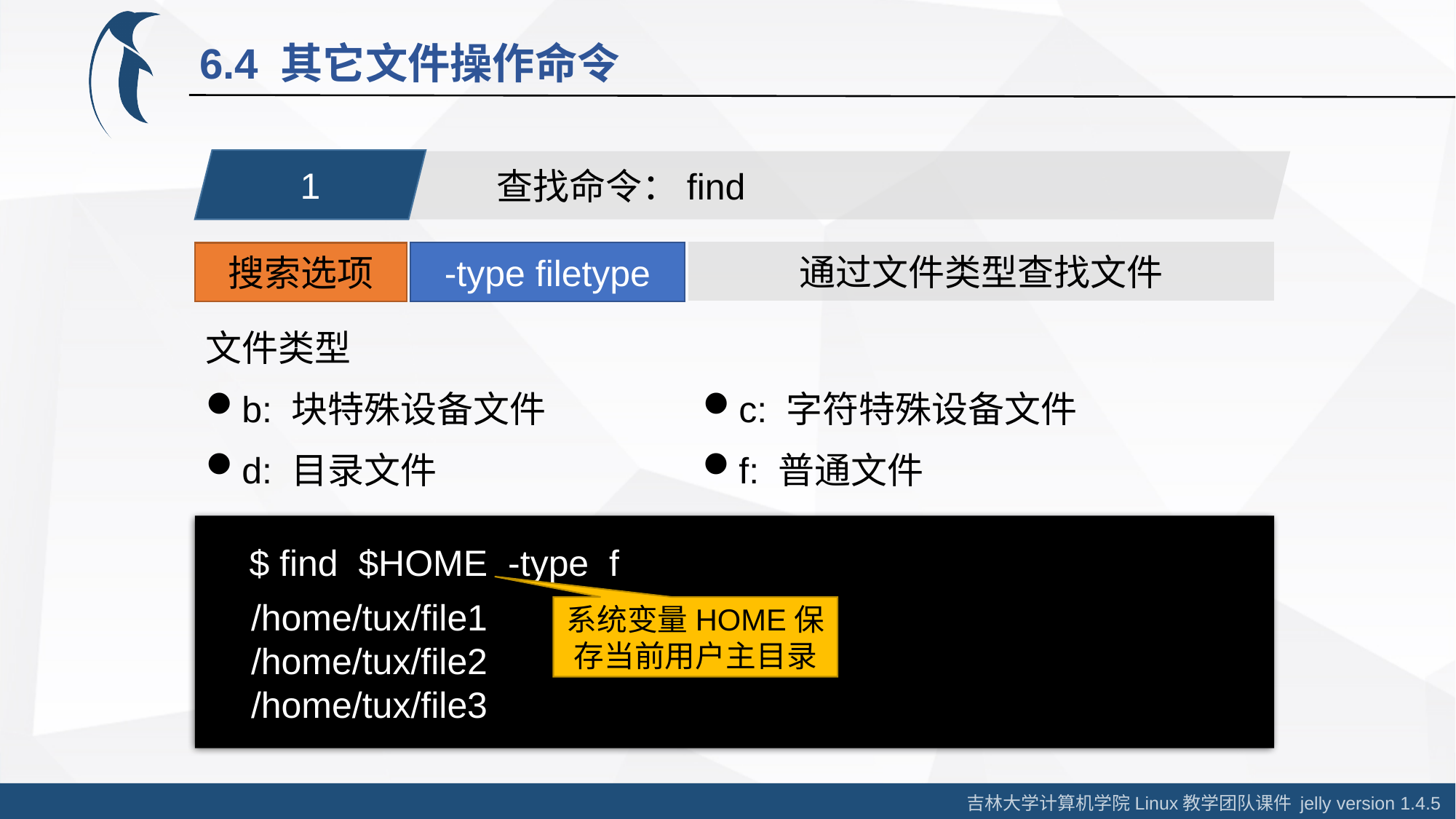

6.4 其它文件操作命令
1
查找命令：find
通过文件类型查找文件
-type filetype
搜索选项
文件类型
b: 块特殊设备文件
c: 字符特殊设备文件
d: 目录文件
f: 普通文件

$ find  $HOME  -type  f
/home/tux/file1
/home/tux/file2
/home/tux/file3
系统变量HOME保存当前用户主目录